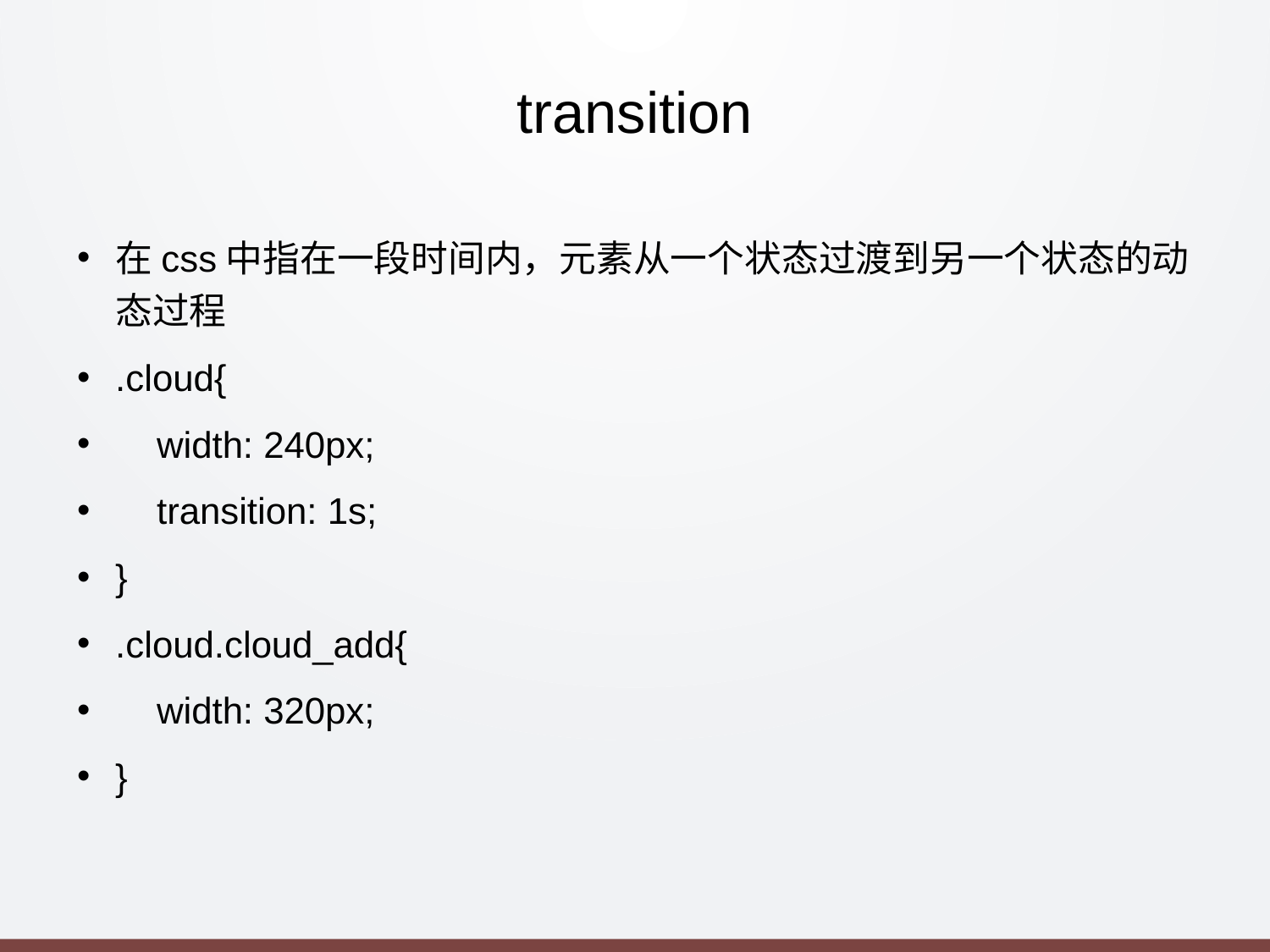

# transition
在css中指在一段时间内，元素从一个状态过渡到另一个状态的动态过程
.cloud{
    width: 240px;
    transition: 1s;
}
.cloud.cloud_add{
    width: 320px;
}